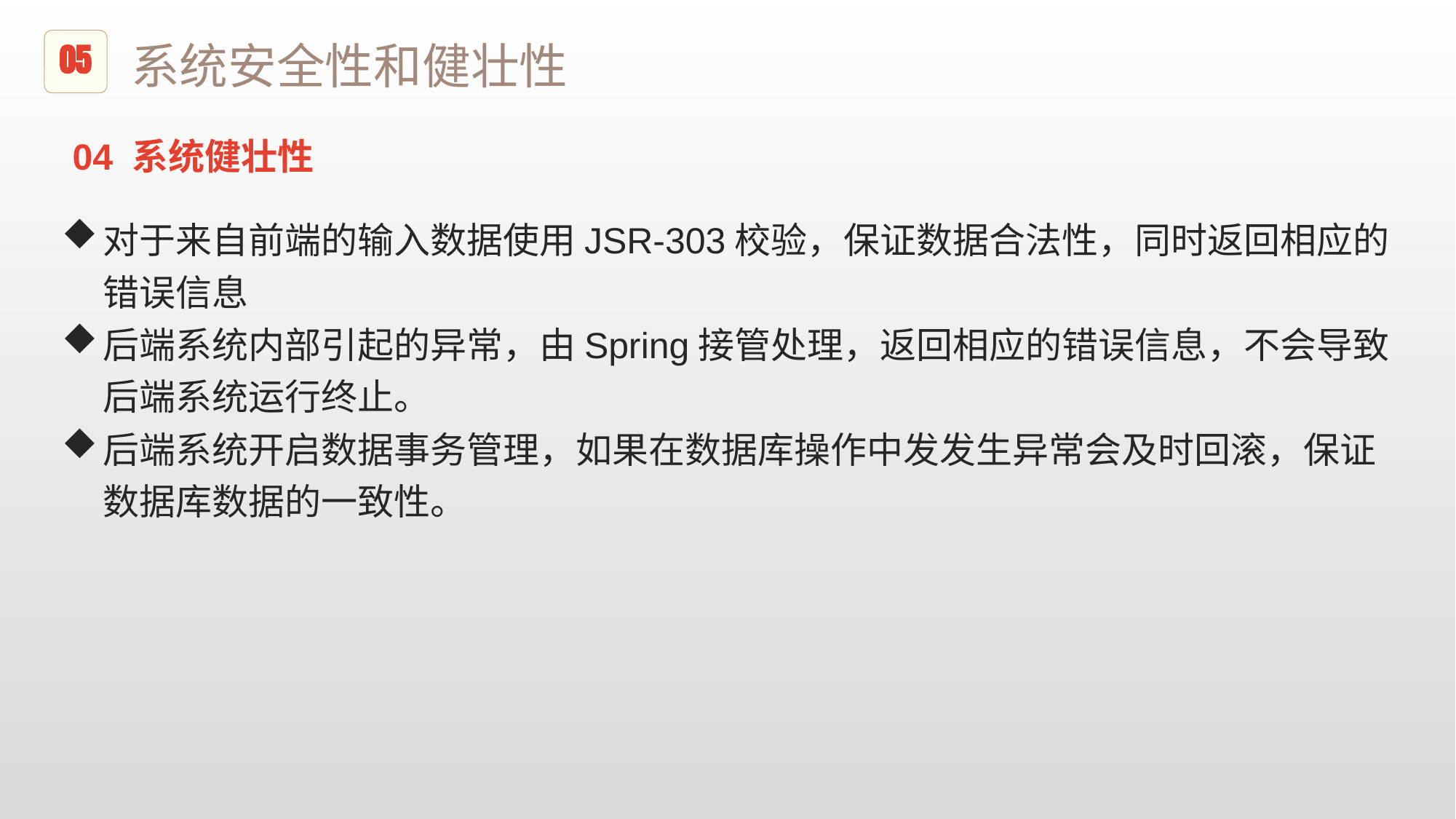

系统安全性和健壮性
05
04 系统健壮性
对于来自前端的输入数据使用JSR-303校验，保证数据合法性，同时返回相应的错误信息
后端系统内部引起的异常，由Spring接管处理，返回相应的错误信息，不会导致后端系统运行终止。
后端系统开启数据事务管理，如果在数据库操作中发发生异常会及时回滚，保证数据库数据的一致性。